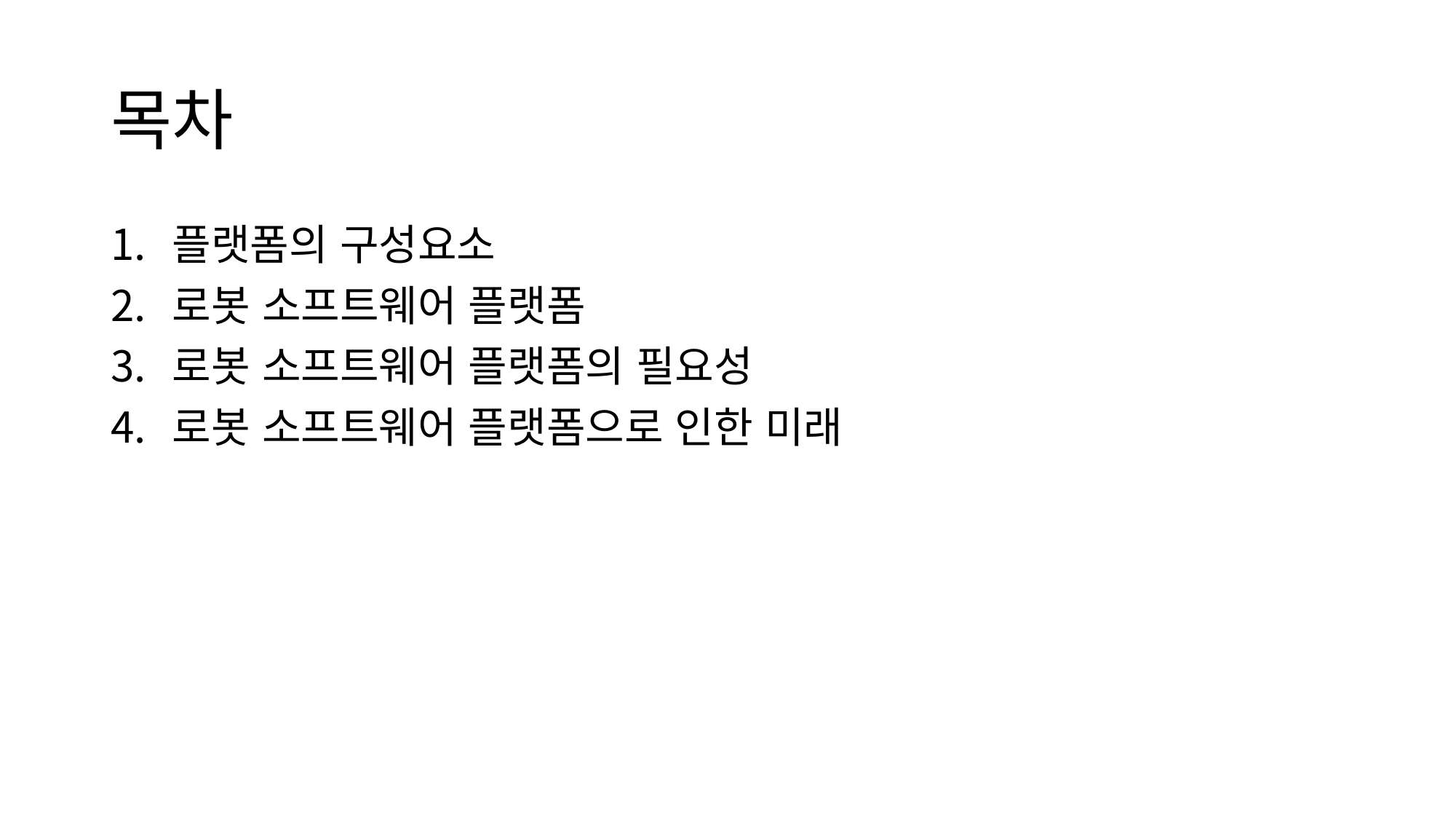

# 목차
플랫폼의 구성요소
로봇 소프트웨어 플랫폼
로봇 소프트웨어 플랫폼의 필요성
로봇 소프트웨어 플랫폼으로 인한 미래